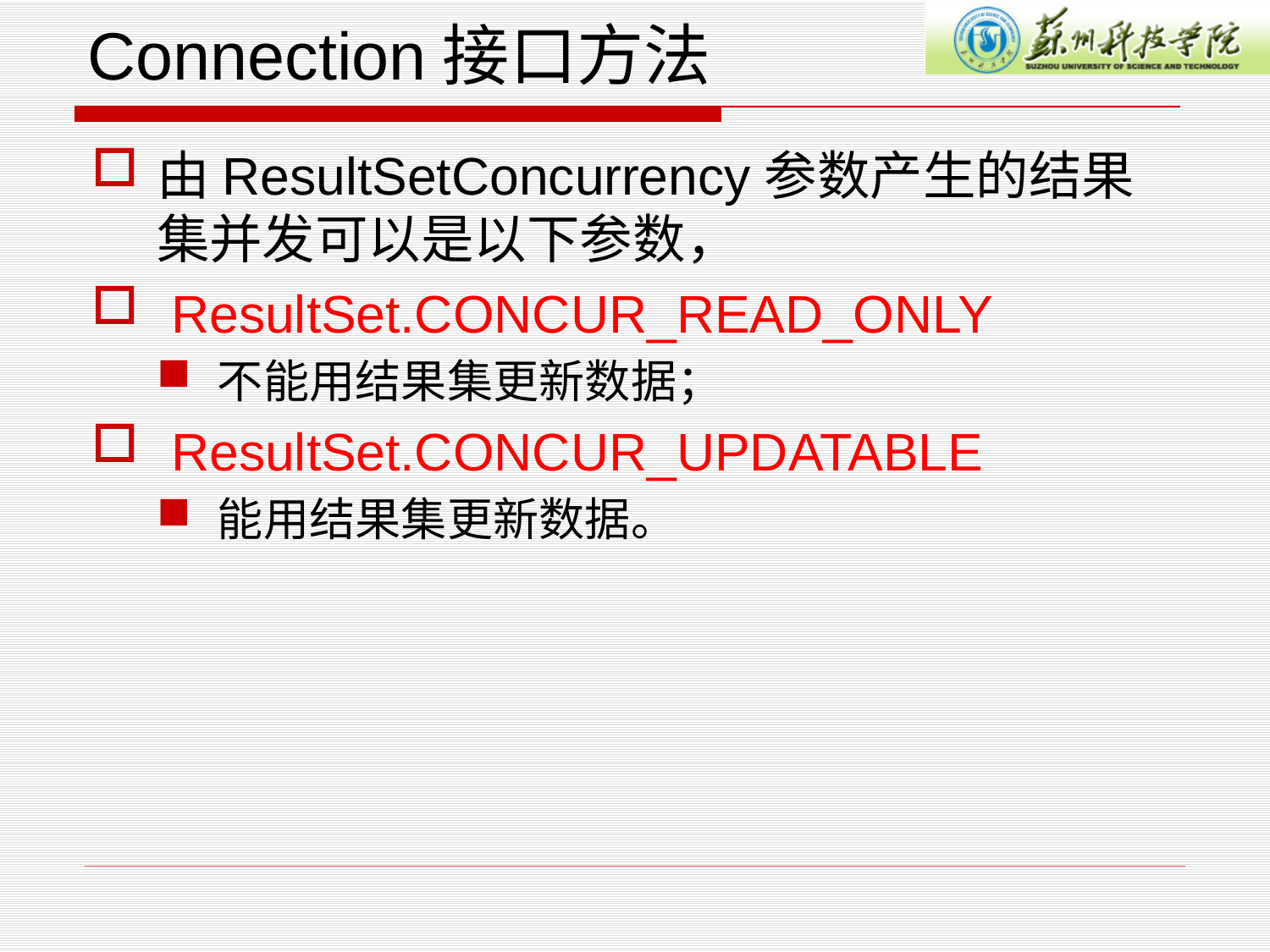

# Connection接口方法
由ResultSetConcurrency参数产生的结果集并发可以是以下参数，
 ResultSet.CONCUR_READ_ONLY
不能用结果集更新数据；
 ResultSet.CONCUR_UPDATABLE
能用结果集更新数据。